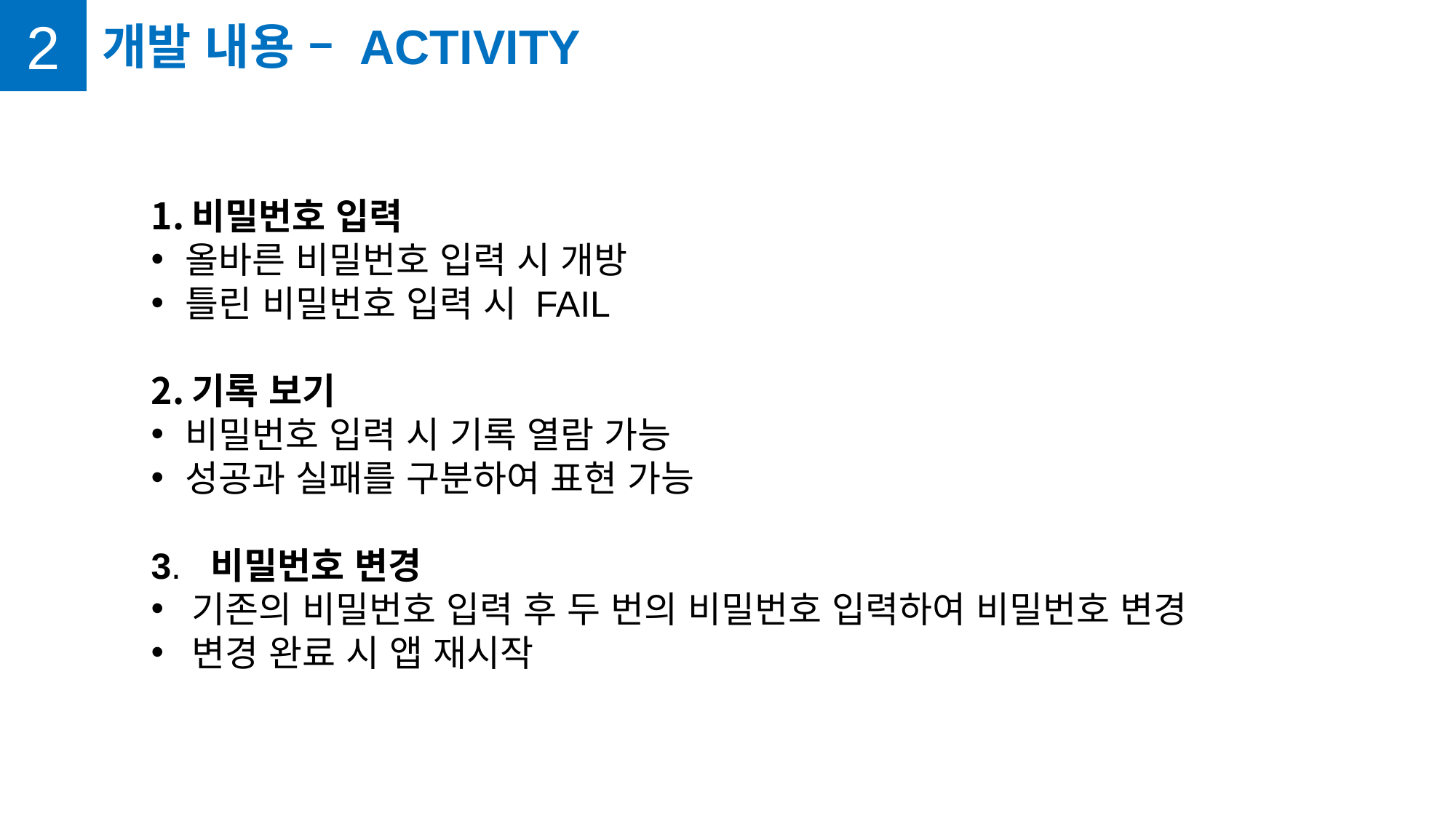

2
개발 내용 – ACTIVITY
비밀번호 입력
올바른 비밀번호 입력 시 개방
틀린 비밀번호 입력 시 FAIL

기록 보기
비밀번호 입력 시 기록 열람 가능
성공과 실패를 구분하여 표현 가능

3.  비밀번호 변경
기존의 비밀번호 입력 후 두 번의 비밀번호 입력하여 비밀번호 변경
변경 완료 시 앱 재시작